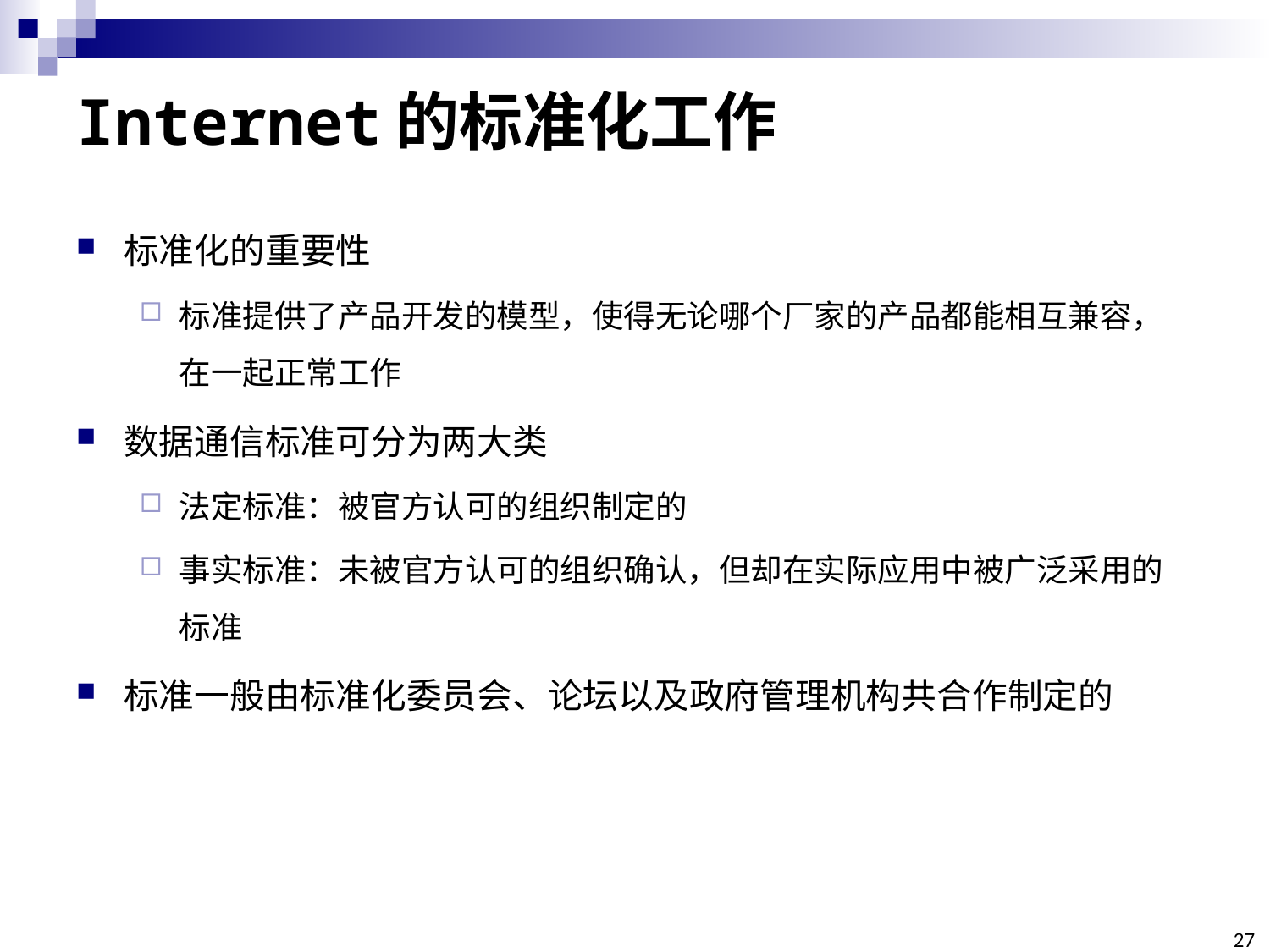

# Internet的标准化工作
标准化的重要性
标准提供了产品开发的模型，使得无论哪个厂家的产品都能相互兼容，在一起正常工作
数据通信标准可分为两大类
法定标准：被官方认可的组织制定的
事实标准：未被官方认可的组织确认，但却在实际应用中被广泛采用的标准
标准一般由标准化委员会、论坛以及政府管理机构共合作制定的
27